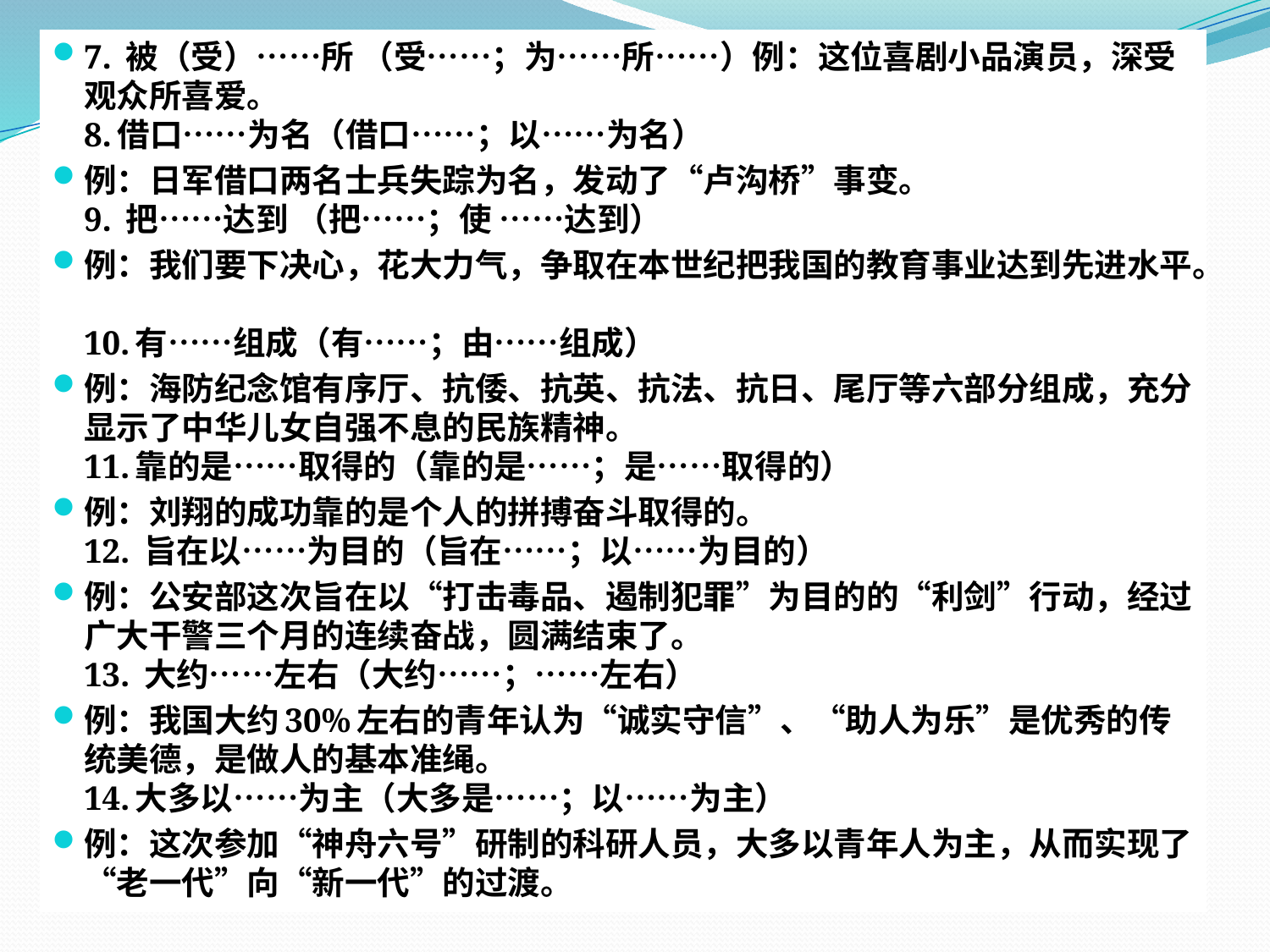

7. 被（受）……所 （受……；为……所……）例：这位喜剧小品演员，深受观众所喜爱。
8.借口……为名（借口……；以……为名）
例：日军借口两名士兵失踪为名，发动了“卢沟桥”事变。
9. 把……达到 （把……；使 ……达到）
例：我们要下决心，花大力气，争取在本世纪把我国的教育事业达到先进水平。
10.有……组成（有……；由……组成）
例：海防纪念馆有序厅、抗倭、抗英、抗法、抗日、尾厅等六部分组成，充分显示了中华儿女自强不息的民族精神。
11.靠的是……取得的（靠的是……；是……取得的）
例：刘翔的成功靠的是个人的拼搏奋斗取得的。
12. 旨在以……为目的（旨在……；以……为目的）
例：公安部这次旨在以“打击毒品、遏制犯罪”为目的的“利剑”行动，经过广大干警三个月的连续奋战，圆满结束了。
13. 大约……左右（大约……；……左右）
例：我国大约30%左右的青年认为“诚实守信”、“助人为乐”是优秀的传统美德，是做人的基本准绳。
14.大多以……为主（大多是……；以……为主）
例：这次参加“神舟六号”研制的科研人员，大多以青年人为主，从而实现了“老一代”向“新一代”的过渡。